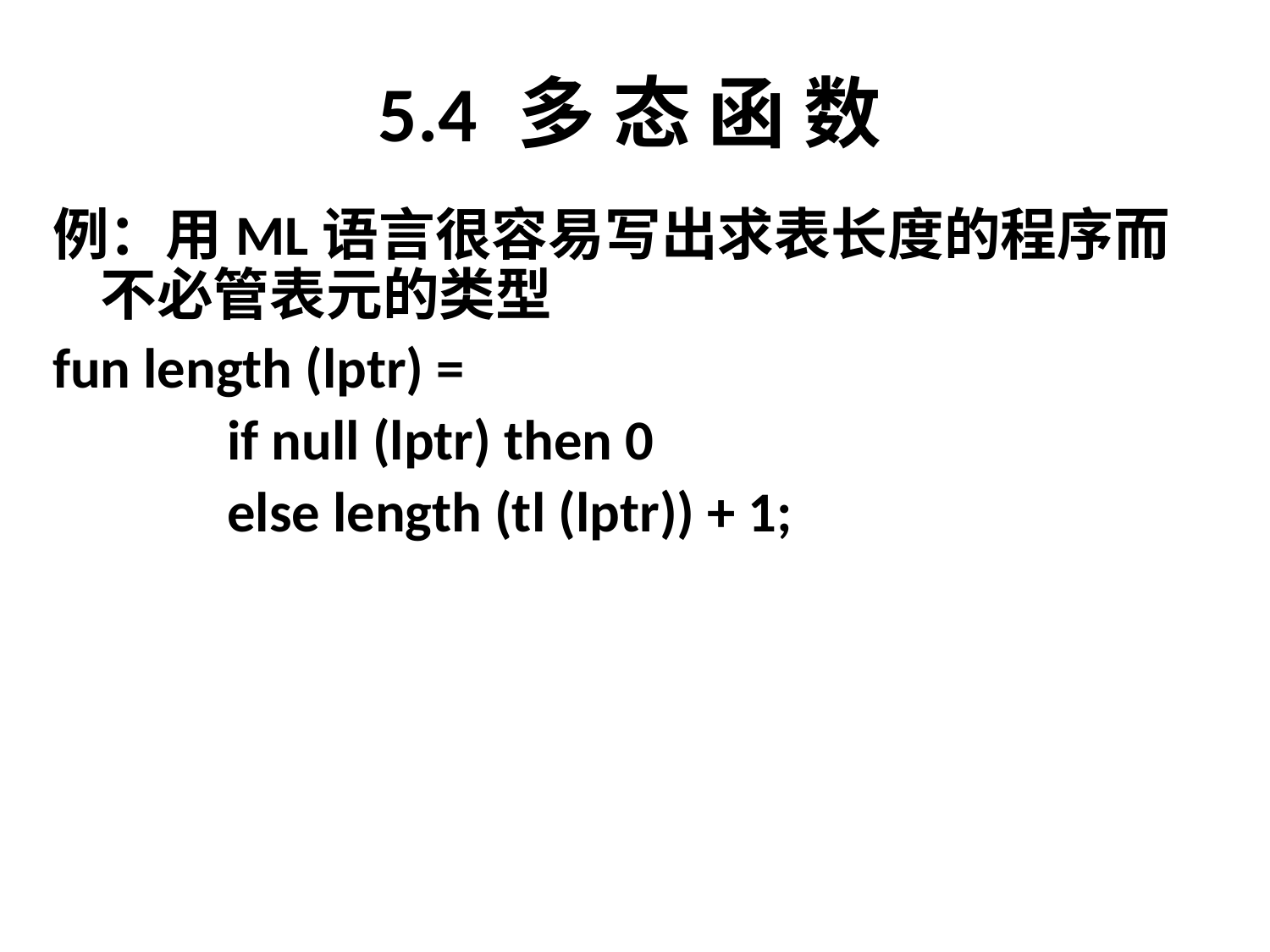

# 5.4 多 态 函 数
例：用ML语言很容易写出求表长度的程序而不必管表元的类型
fun length (lptr) =
		if null (lptr) then 0
		else length (tl (lptr)) + 1;